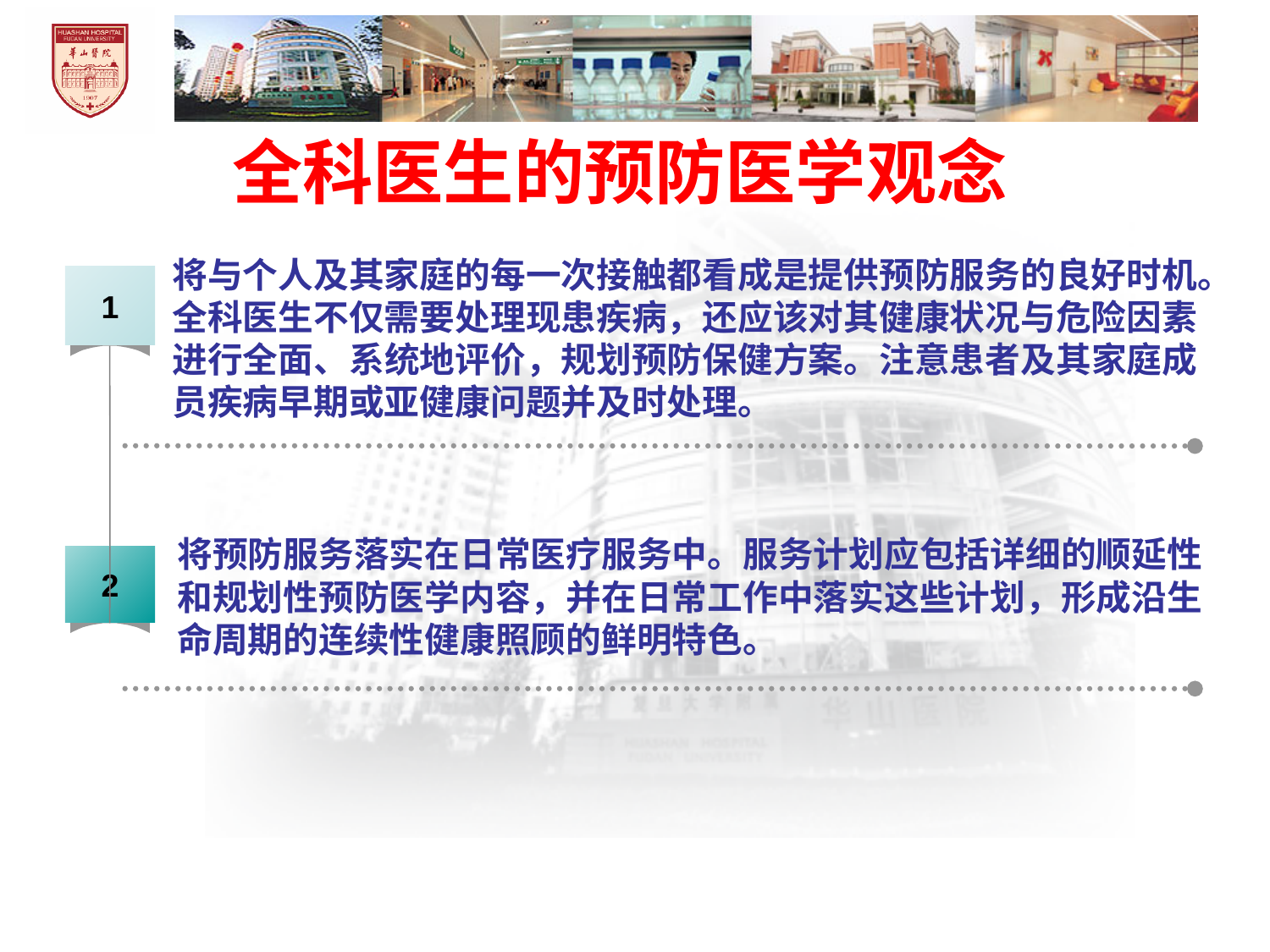

全科医生的预防医学观念
将与个人及其家庭的每一次接触都看成是提供预防服务的良好时机。全科医生不仅需要处理现患疾病，还应该对其健康状况与危险因素进行全面、系统地评价，规划预防保健方案。注意患者及其家庭成员疾病早期或亚健康问题并及时处理。
1

将预防服务落实在日常医疗服务中。服务计划应包括详细的顺延性和规划性预防医学内容，并在日常工作中落实这些计划，形成沿生命周期的连续性健康照顾的鲜明特色。
2